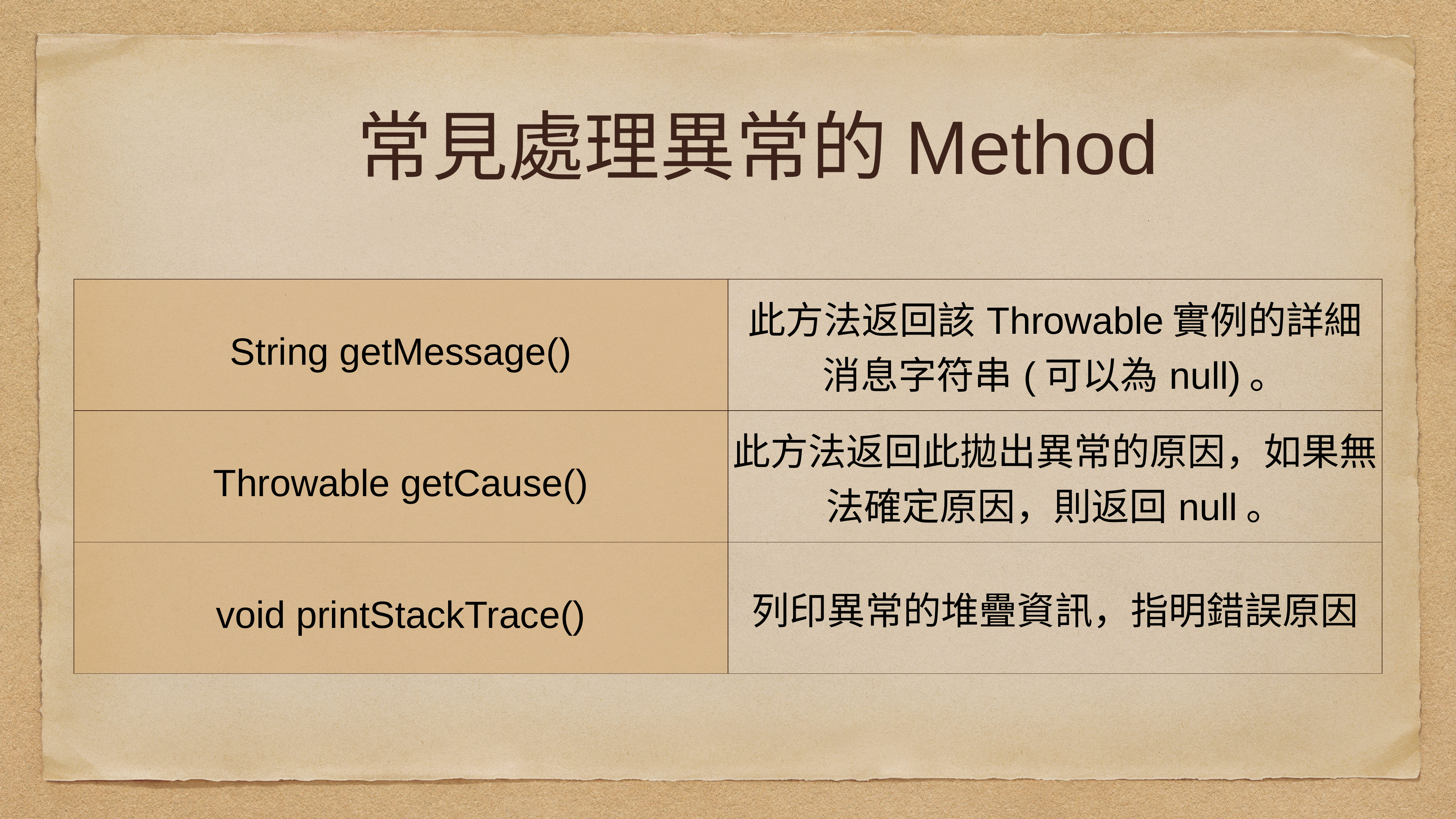

常見處理異常的Method
| String getMessage() | 此方法返回該Throwable實例的詳細消息字符串(可以為null)。 |
| --- | --- |
| Throwable getCause() | 此方法返回此拋出異常的原因，如果無法確定原因，則返回null。 |
| void printStackTrace() | 列印異常的堆疊資訊，指明錯誤原因 |